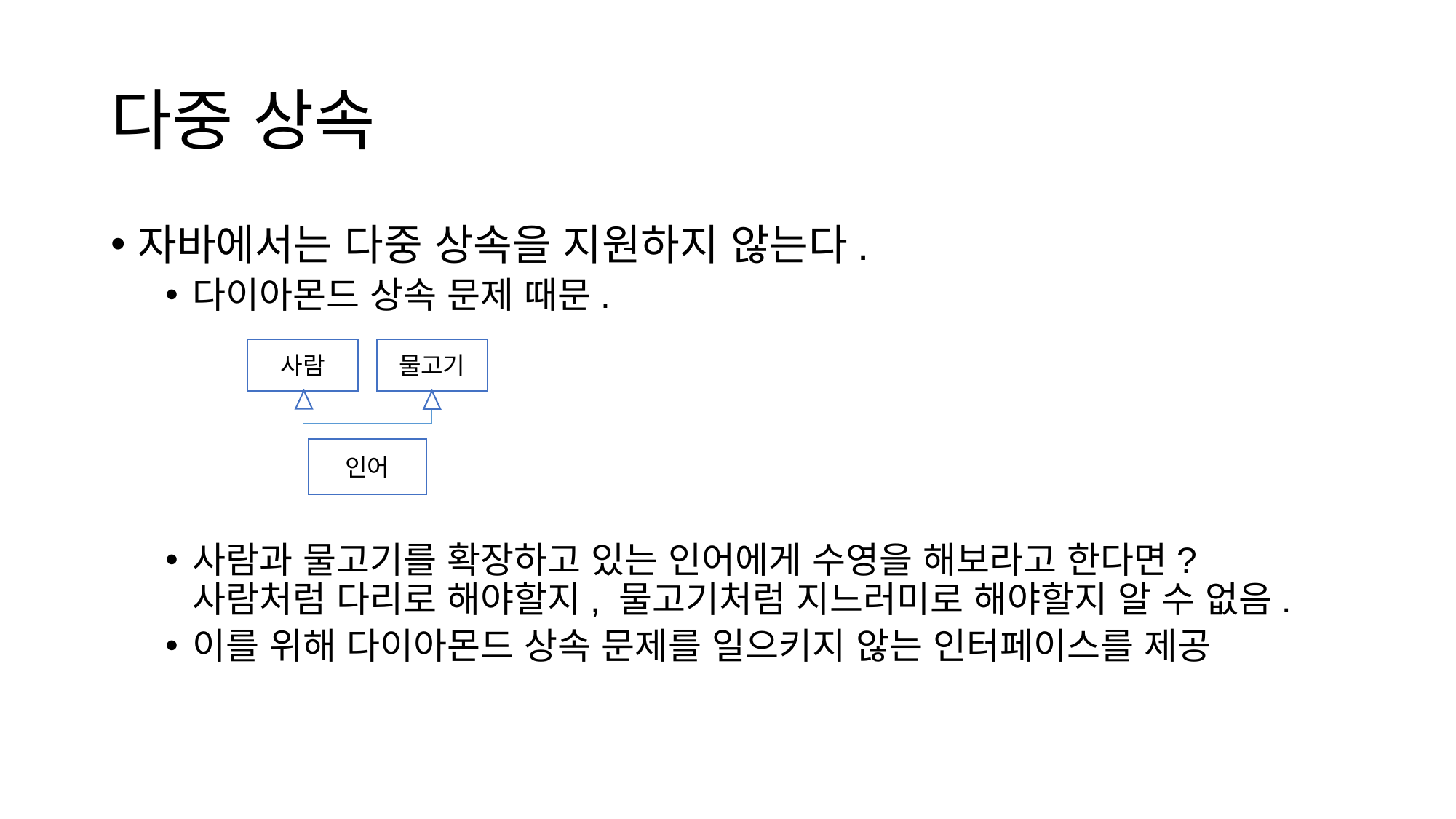

# 다중 상속
자바에서는 다중 상속을 지원하지 않는다.
다이아몬드 상속 문제 때문.

사람과 물고기를 확장하고 있는 인어에게 수영을 해보라고 한다면?
사람처럼 다리로 해야할지, 물고기처럼 지느러미로 해야할지 알 수 없음.
이를 위해 다이아몬드 상속 문제를 일으키지 않는 인터페이스를 제공
사람
물고기

인어